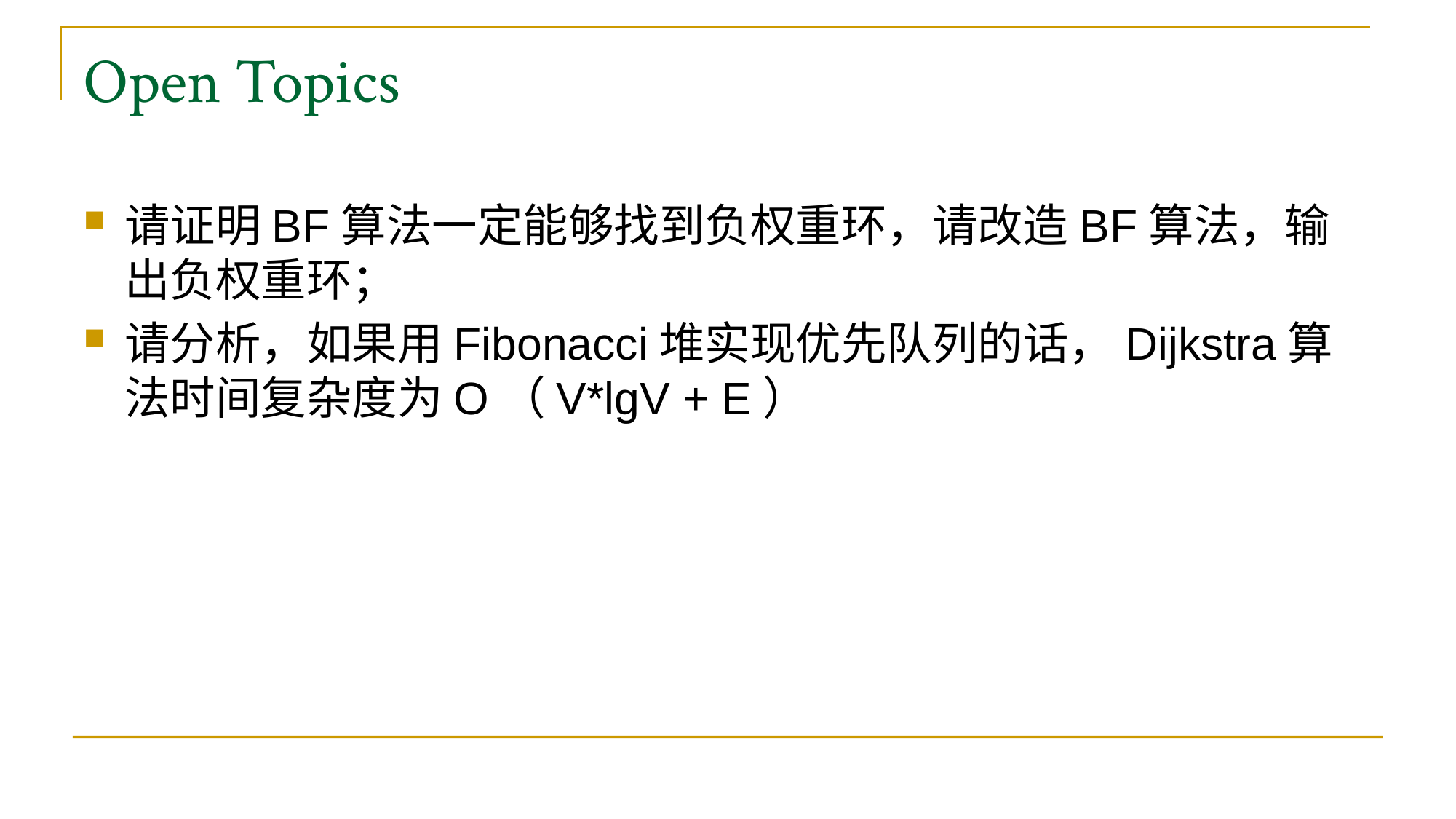

# Open Topics
请证明BF算法一定能够找到负权重环，请改造BF算法，输出负权重环；
请分析，如果用Fibonacci堆实现优先队列的话，Dijkstra算法时间复杂度为O（V*lgV + E）